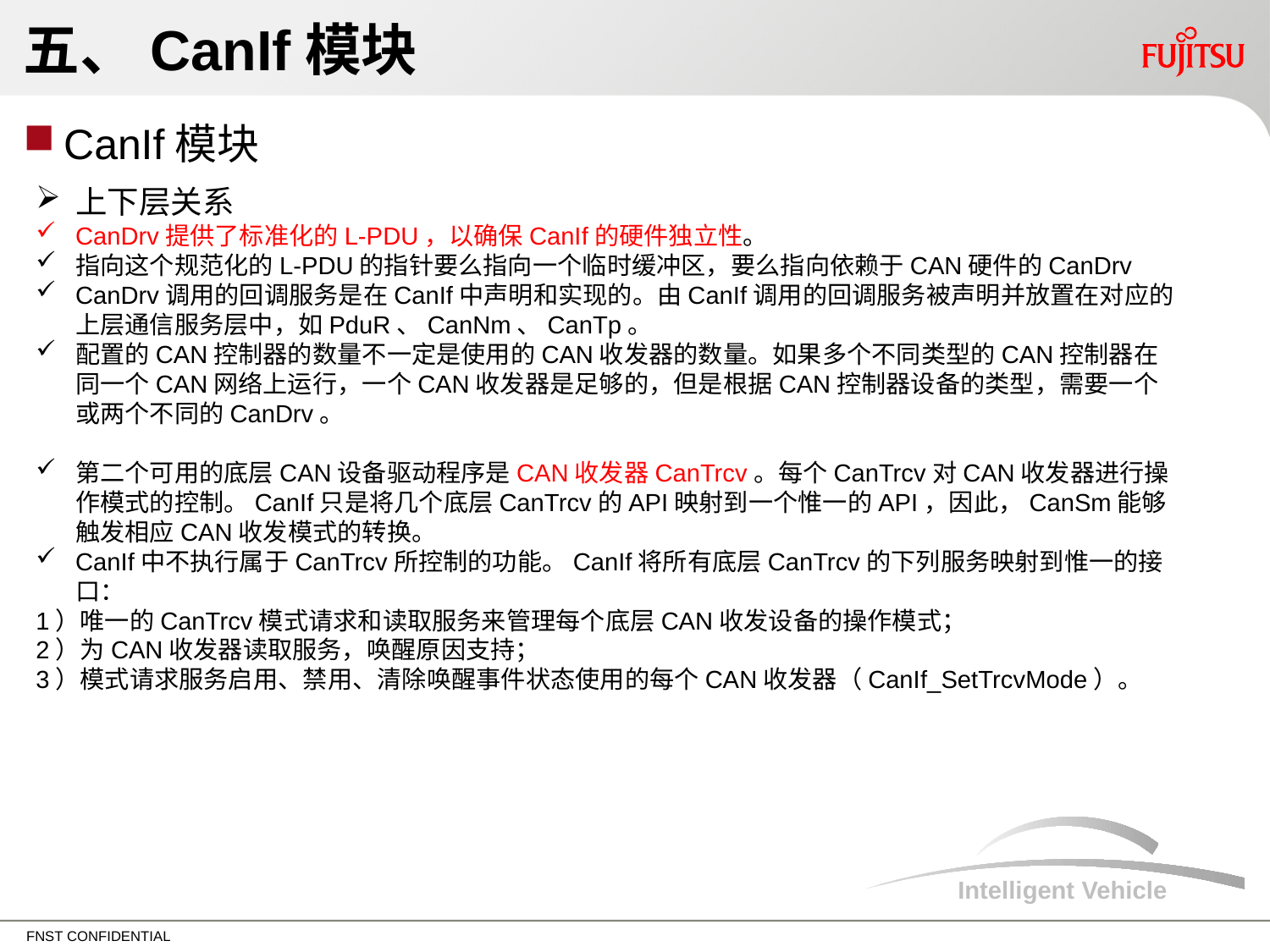

# 五、CanIf模块
CanIf模块
上下层关系
CanDrv提供了标准化的L-PDU，以确保CanIf的硬件独立性。
指向这个规范化的L-PDU的指针要么指向一个临时缓冲区，要么指向依赖于CAN硬件的CanDrv
CanDrv调用的回调服务是在CanIf中声明和实现的。由CanIf调用的回调服务被声明并放置在对应的上层通信服务层中，如PduR、CanNm、CanTp。
配置的CAN控制器的数量不一定是使用的CAN收发器的数量。如果多个不同类型的CAN控制器在同一个CAN网络上运行，一个CAN收发器是足够的，但是根据CAN控制器设备的类型，需要一个或两个不同的CanDrv。

第二个可用的底层CAN设备驱动程序是CAN收发器CanTrcv。每个CanTrcv对CAN收发器进行操作模式的控制。CanIf只是将几个底层CanTrcv的API映射到一个惟一的API，因此，CanSm能够触发相应CAN收发模式的转换。
CanIf中不执行属于CanTrcv所控制的功能。CanIf将所有底层CanTrcv的下列服务映射到惟一的接口：
1）唯一的CanTrcv模式请求和读取服务来管理每个底层CAN收发设备的操作模式；
2）为CAN收发器读取服务，唤醒原因支持；
3）模式请求服务启用、禁用、清除唤醒事件状态使用的每个CAN收发器（CanIf_SetTrcvMode）。